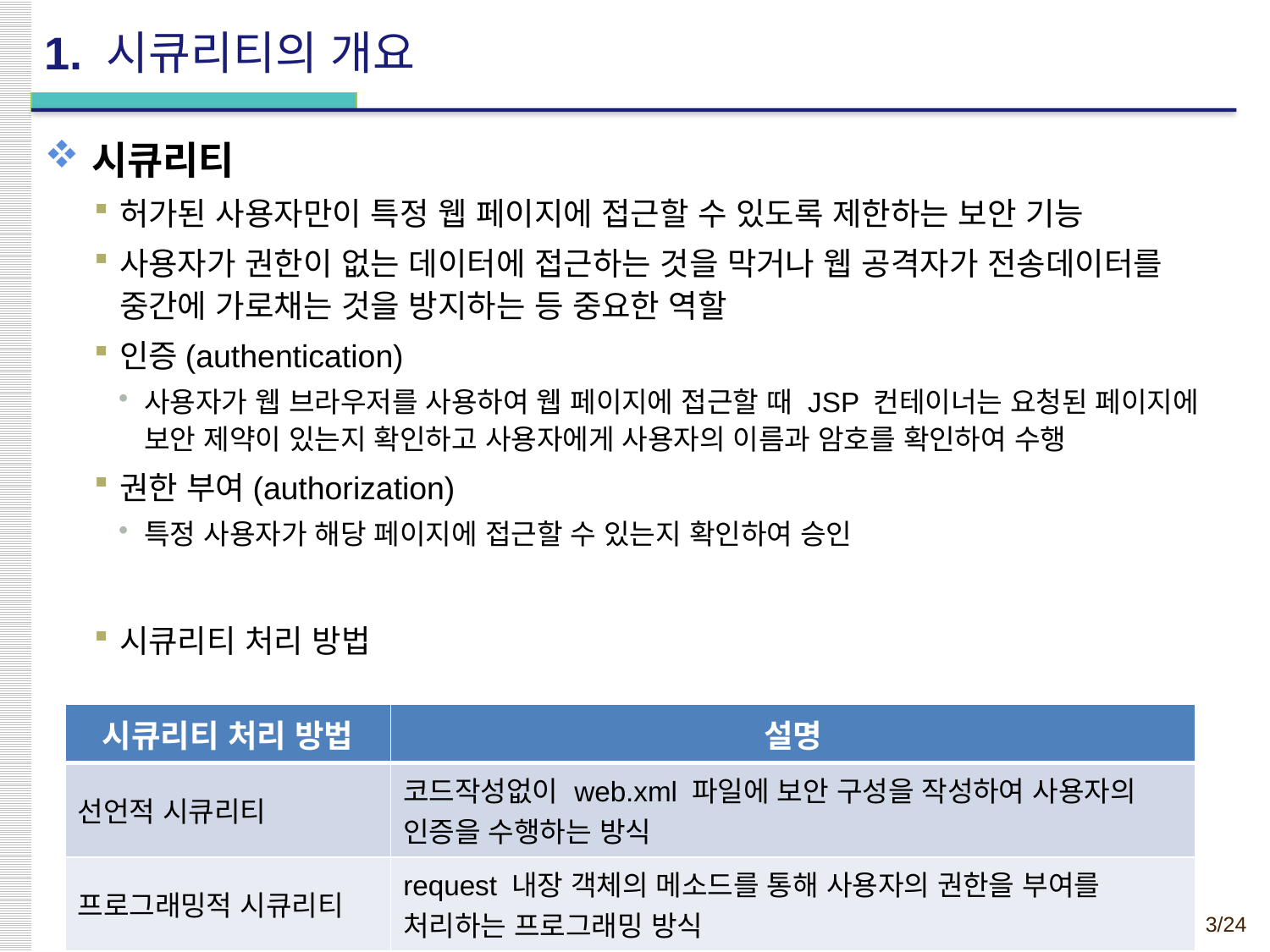

# 1. 시큐리티의 개요
시큐리티
허가된 사용자만이 특정 웹 페이지에 접근할 수 있도록 제한하는 보안 기능
사용자가 권한이 없는 데이터에 접근하는 것을 막거나 웹 공격자가 전송데이터를 중간에 가로채는 것을 방지하는 등 중요한 역할
인증(authentication)
사용자가 웹 브라우저를 사용하여 웹 페이지에 접근할 때 JSP 컨테이너는 요청된 페이지에 보안 제약이 있는지 확인하고 사용자에게 사용자의 이름과 암호를 확인하여 수행
권한 부여(authorization)
특정 사용자가 해당 페이지에 접근할 수 있는지 확인하여 승인

시큐리티 처리 방법

| 시큐리티 처리 방법 | 설명 |
| --- | --- |
| 선언적 시큐리티 | 코드작성없이 web.xml 파일에 보안 구성을 작성하여 사용자의 인증을 수행하는 방식 |
| 프로그래밍적 시큐리티 | request 내장 객체의 메소드를 통해 사용자의 권한을 부여를 처리하는 프로그래밍 방식 |